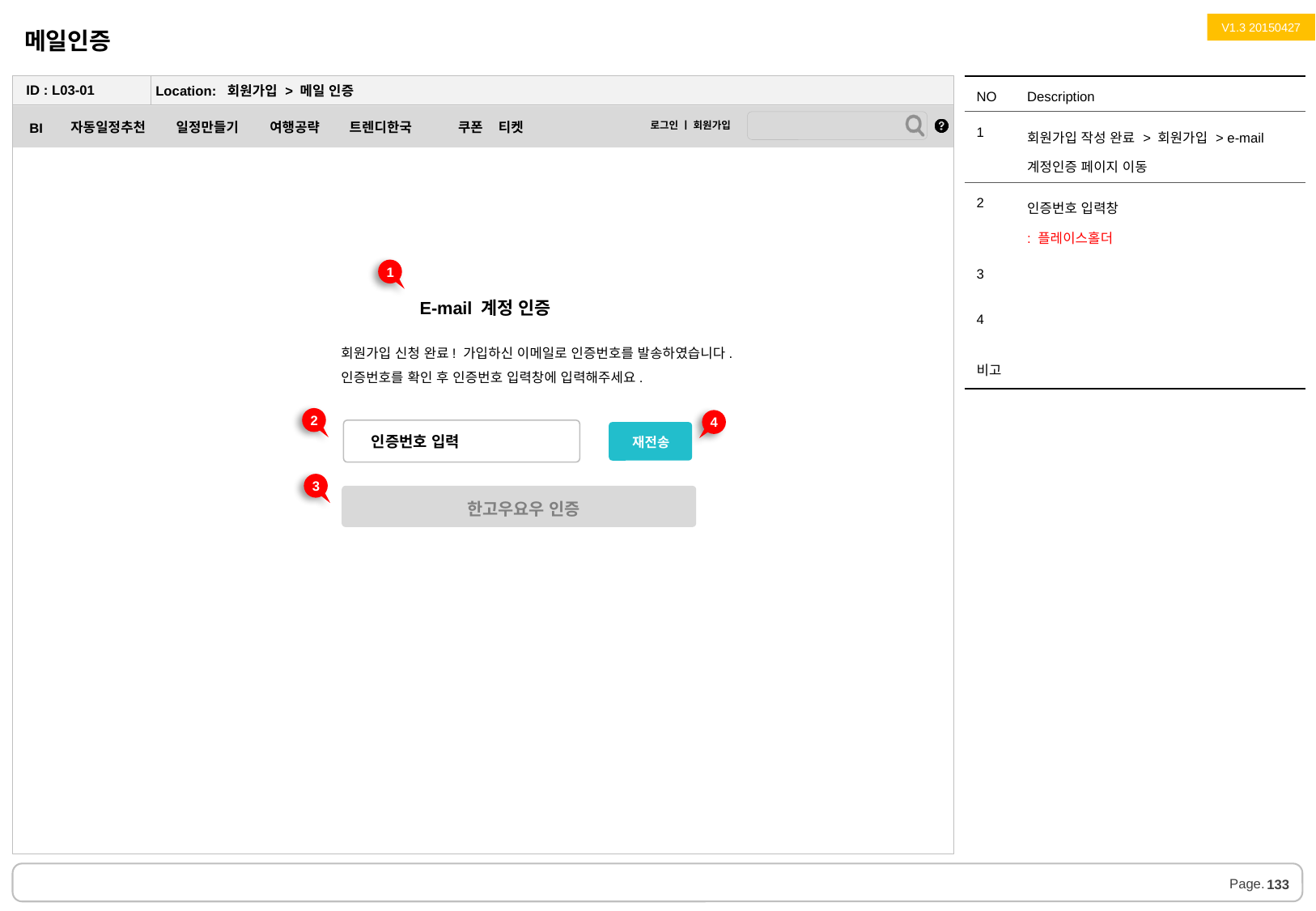

메일인증
V1.3 20150427
| NO | Description |
| --- | --- |
| 1 | 회원가입 작성 완료 > 회원가입 > e-mail 계정인증 페이지 이동 |
| 2 | 인증번호 입력창 : 플레이스홀더 |
| 3 |  |
| 4 |  |
| 비고 |  |
ID : L03-01
Location:  회원가입 > 메일 인증
1
E-mail 계정 인증
회원가입 신청 완료! 가입하신 이메일로 인증번호를 발송하였습니다.
인증번호를 확인 후 인증번호 입력창에 입력해주세요.
2
4

재전송
인증번호 입력
3

한고우요우 인증
133